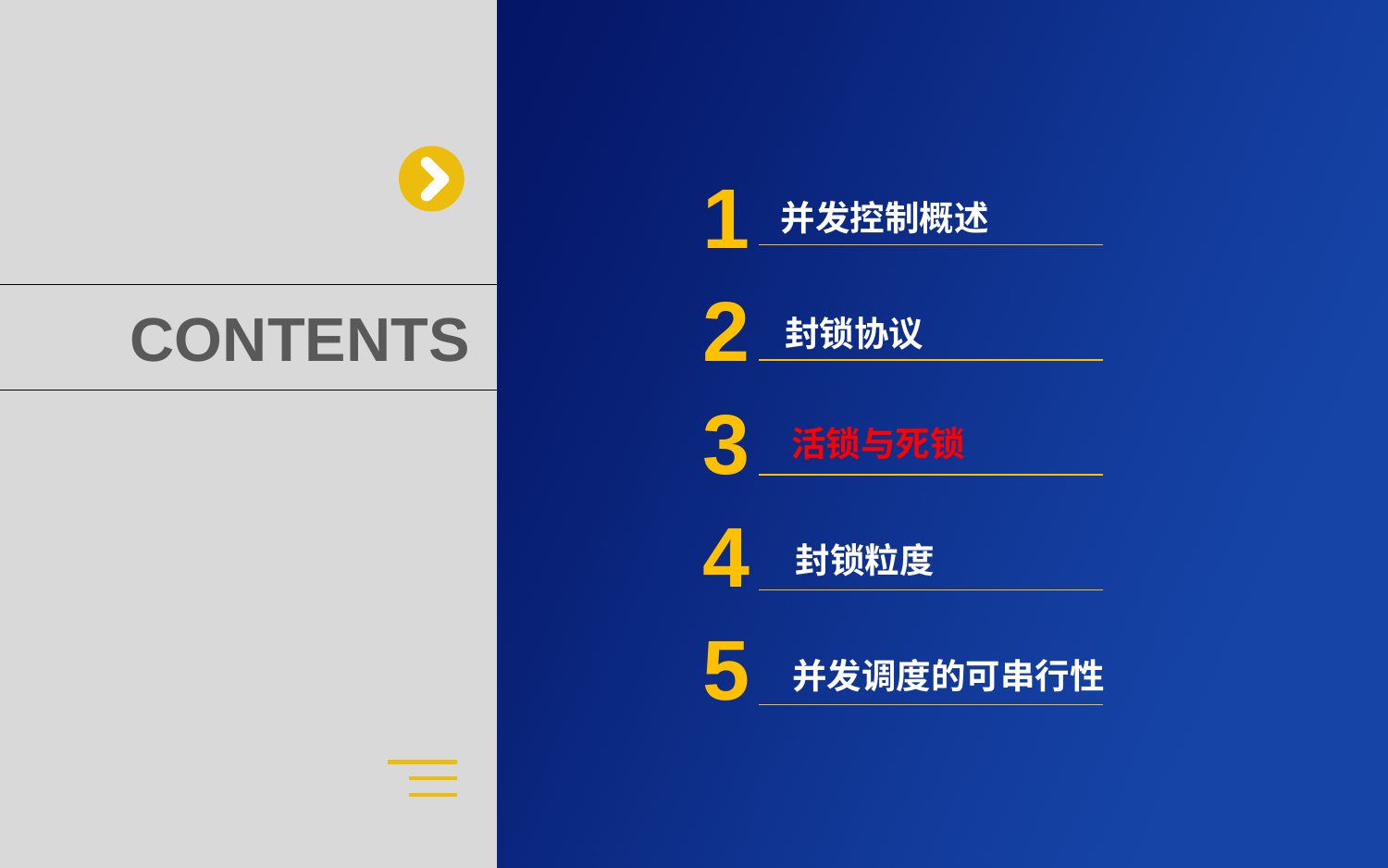

1
并发控制概述
2
封锁协议
3
活锁与死锁
4
封锁粒度
5
并发调度的可串行性